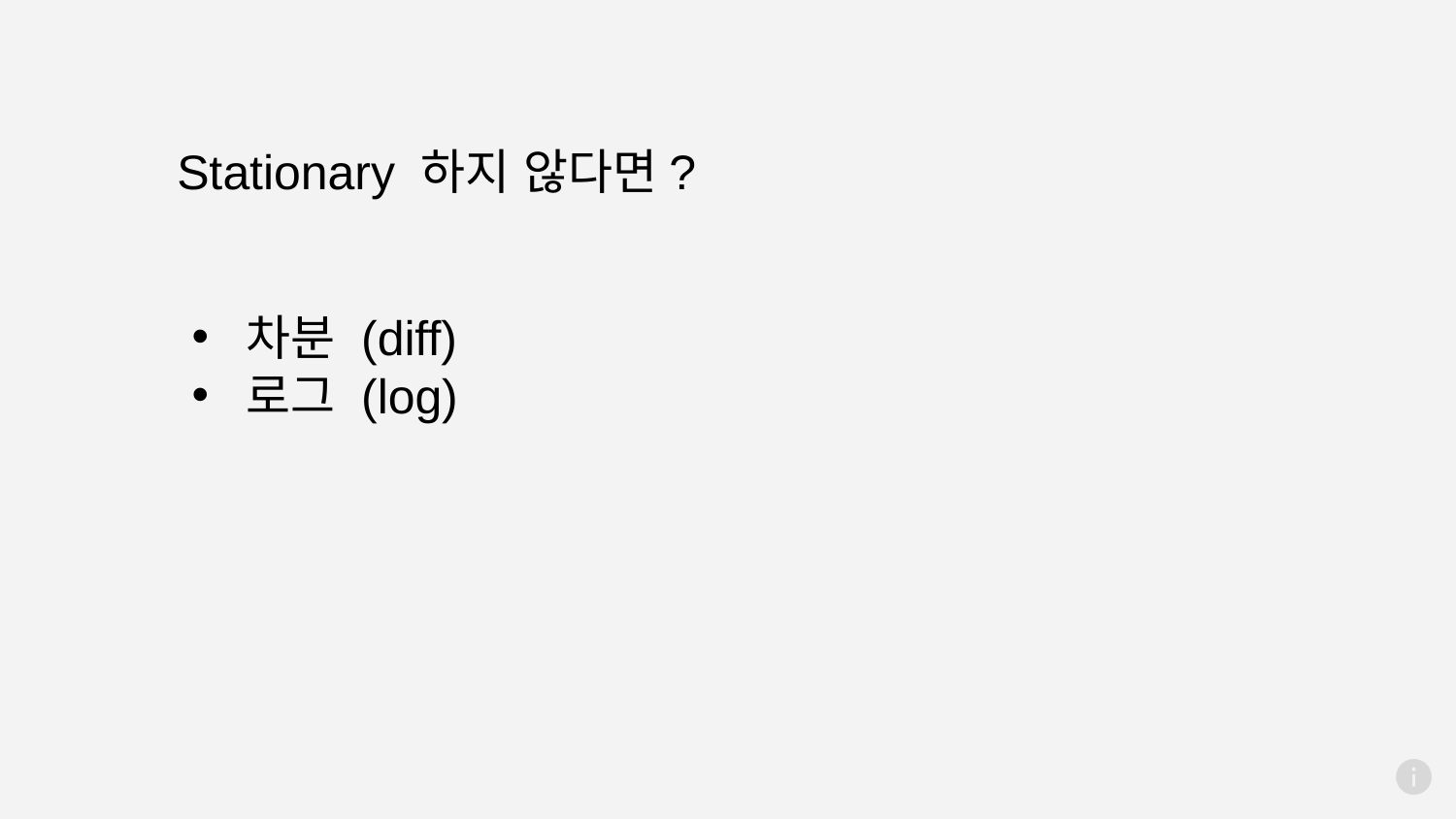

Stationary 하지 않다면?
차분 (diff)
로그 (log)